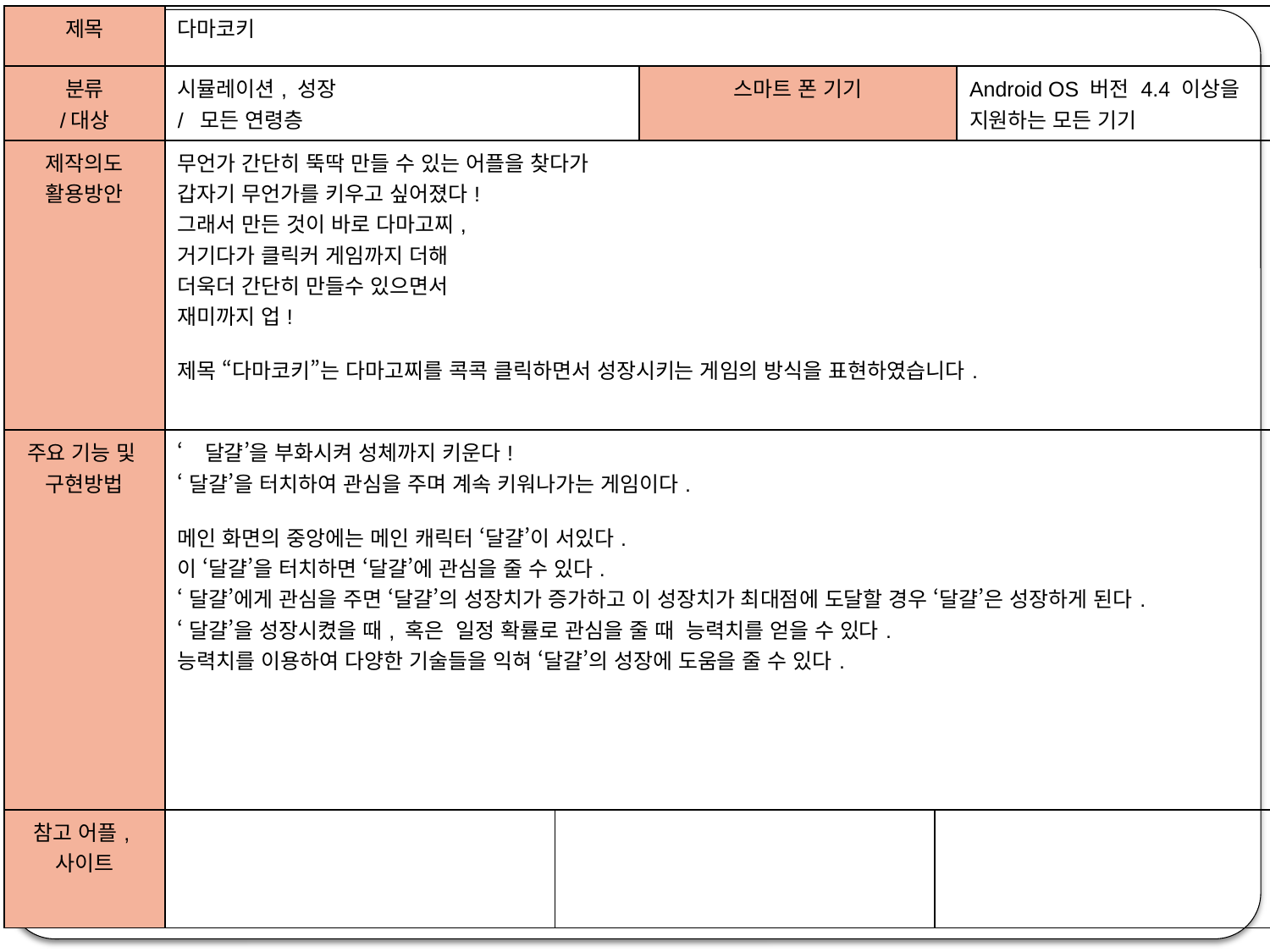

| 제목 | 다마코키 |  |  |  |  |
| --- | --- | --- | --- | --- | --- |
| 분류 /대상 | 시뮬레이션, 성장 / 모든 연령층 |  | 스마트 폰 기기 |  | Android OS 버전 4.4 이상을 지원하는 모든 기기 |
| 제작의도 활용방안 | 무언가 간단히 뚝딱 만들 수 있는 어플을 찾다가 갑자기 무언가를 키우고 싶어졌다! 그래서 만든 것이 바로 다마고찌, 거기다가 클릭커 게임까지 더해 더욱더 간단히 만들수 있으면서 재미까지 업! 제목 “다마코키”는 다마고찌를 콕콕 클릭하면서 성장시키는 게임의 방식을 표현하였습니다. |  |  |  |  |
| 주요 기능 및 구현방법 | ‘달걀’을 부화시켜 성체까지 키운다! ‘달걀’을 터치하여 관심을 주며 계속 키워나가는 게임이다. 메인 화면의 중앙에는 메인 캐릭터 ‘달걀’이 서있다. 이 ‘달걀’을 터치하면 ‘달걀’에 관심을 줄 수 있다. ‘달걀’에게 관심을 주면 ‘달걀’의 성장치가 증가하고 이 성장치가 최대점에 도달할 경우 ‘달걀’은 성장하게 된다. ‘달걀’을 성장시켰을 때, 혹은 일정 확률로 관심을 줄 때 능력치를 얻을 수 있다. 능력치를 이용하여 다양한 기술들을 익혀 ‘달걀’의 성장에 도움을 줄 수 있다. |  |  |  |  |
| 참고 어플, 사이트 |  |  |  |  |  |